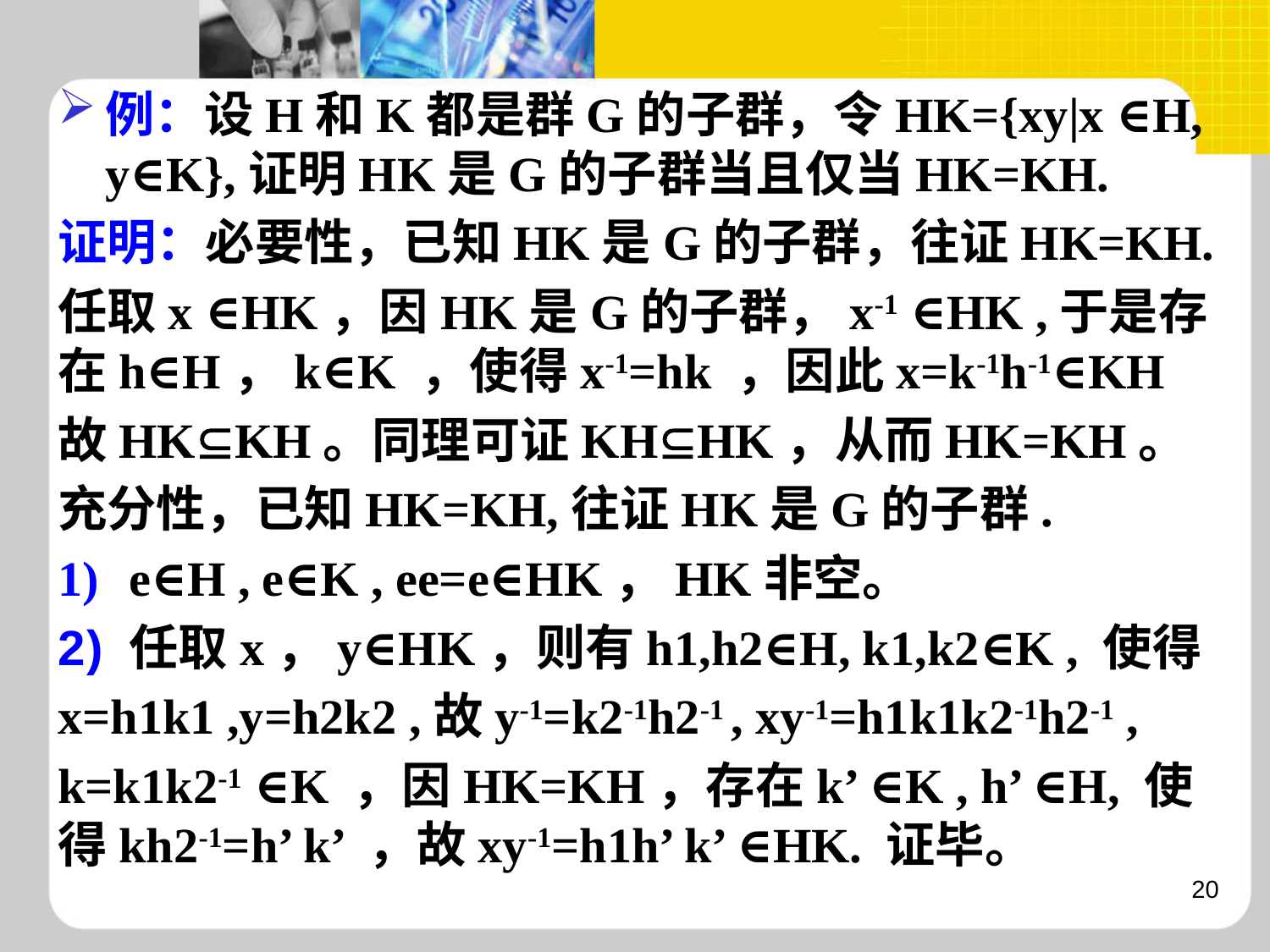

例：设H和K都是群G的子群，令HK={xy|x ∈H, y∈K},证明HK是G的子群当且仅当HK=KH.
证明：必要性，已知HK是G的子群，往证HK=KH.
任取x ∈HK，因HK是G的子群，x-1 ∈HK ,于是存在h∈H，k∈K ，使得x-1=hk ，因此x=k-1h-1∈KH
故HK⊆KH。同理可证KH⊆HK，从而HK=KH。
充分性，已知HK=KH,往证HK是G的子群.
e∈H , e∈K , ee=e∈HK，HK非空。
任取x，y∈HK，则有h1,h2∈H, k1,k2∈K , 使得
x=h1k1 ,y=h2k2 ,故y-1=k2-1h2-1 , xy-1=h1k1k2-1h2-1 ,
k=k1k2-1 ∈K ，因HK=KH，存在k’ ∈K , h’ ∈H, 使得kh2-1=h’ k’ ，故xy-1=h1h’ k’ ∈HK. 证毕。

20